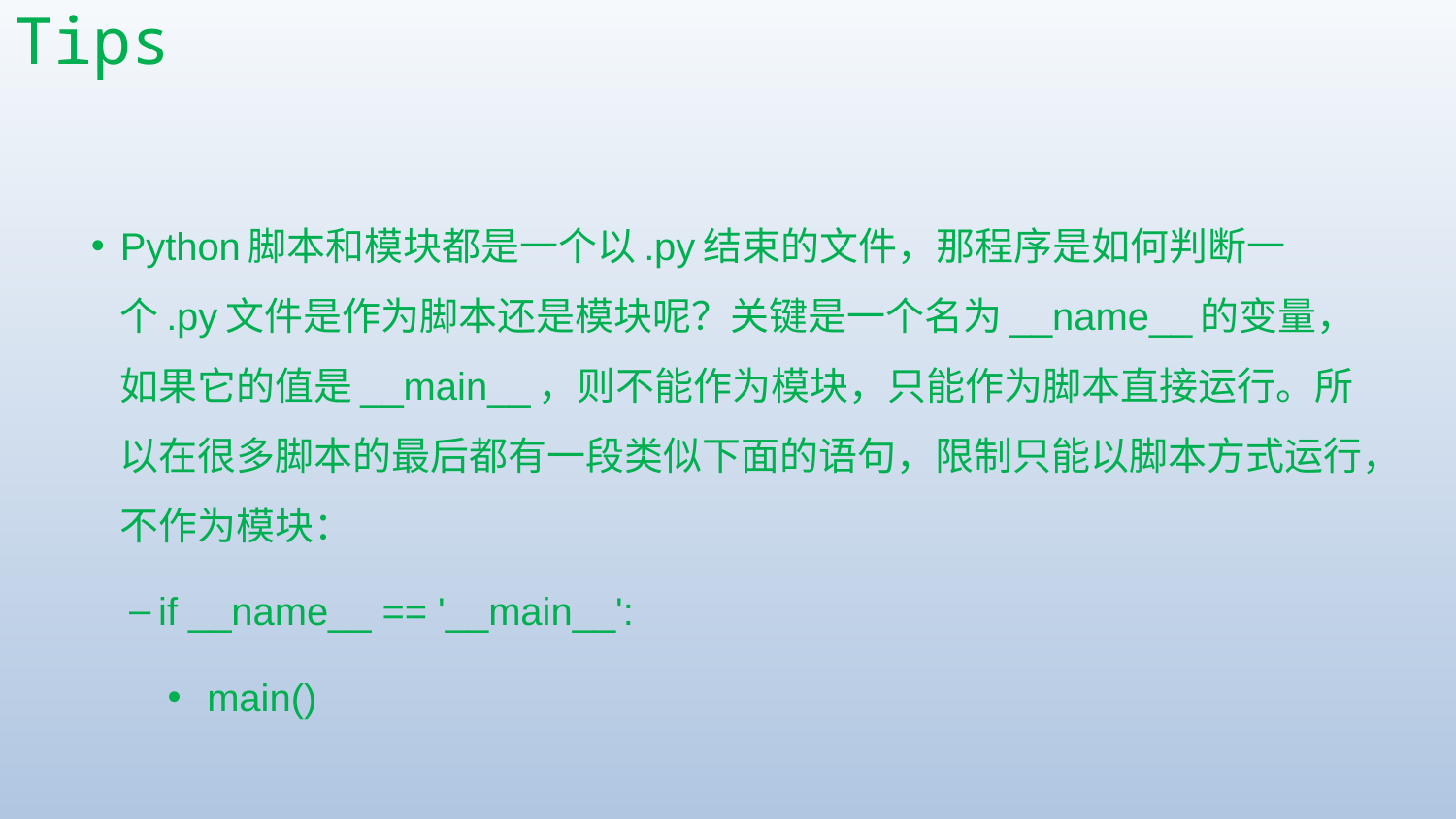

# Tips
Python脚本和模块都是一个以.py结束的文件，那程序是如何判断一个.py文件是作为脚本还是模块呢？关键是一个名为__name__的变量，如果它的值是__main__，则不能作为模块，只能作为脚本直接运行。所以在很多脚本的最后都有一段类似下面的语句，限制只能以脚本方式运行，不作为模块：
if __name__ == '__main__':
 main()
93